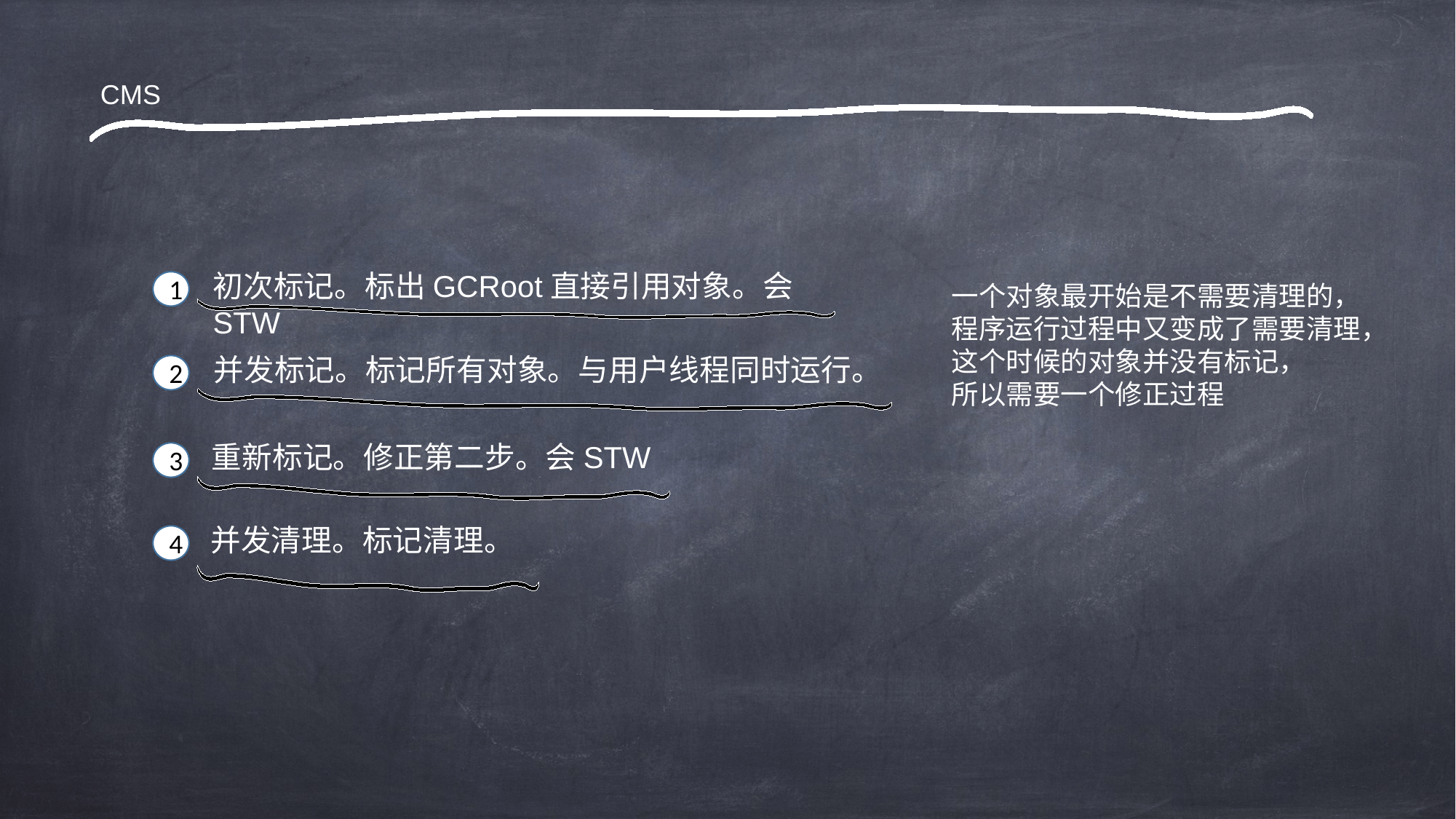

CMS

初次标记。标出GCRoot直接引用对象。会STW

1
一个对象最开始是不需要清理的，
程序运行过程中又变成了需要清理，
这个时候的对象并没有标记，
所以需要一个修正过程
并发标记。标记所有对象。与用户线程同时运行。

2
重新标记。修正第二步。会STW

3
并发清理。标记清理。

4